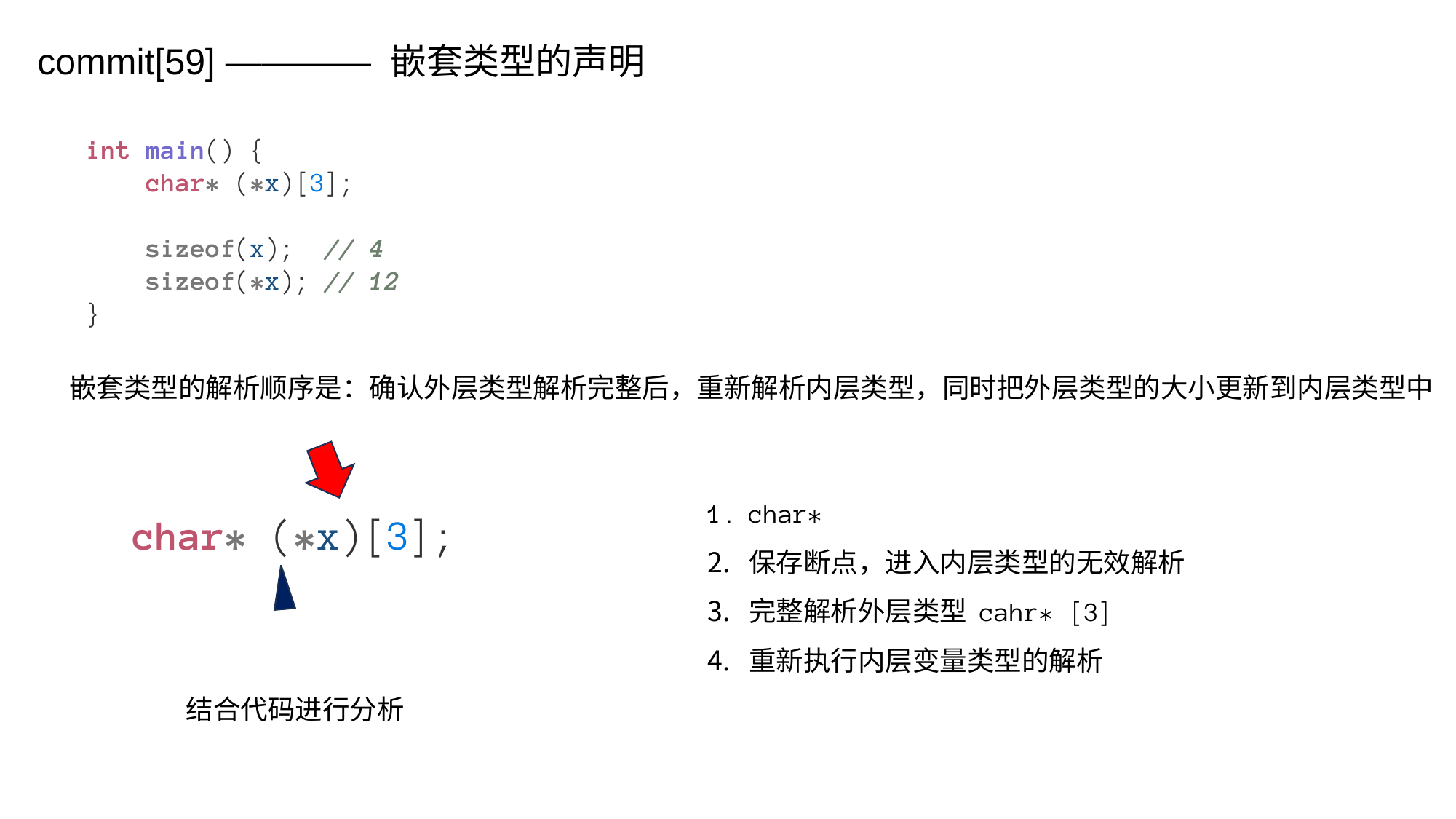

commit[59] ———— 嵌套类型的声明
int main() {
    char* (*x)[3];

    sizeof(x);  // 4
    sizeof(*x); // 12
}
嵌套类型的解析顺序是：确认外层类型解析完整后，重新解析内层类型，同时把外层类型的大小更新到内层类型中

char*
保存断点，进入内层类型的无效解析
完整解析外层类型 cahr* [3]
重新执行内层变量类型的解析
char* (*x)[3];

结合代码进行分析